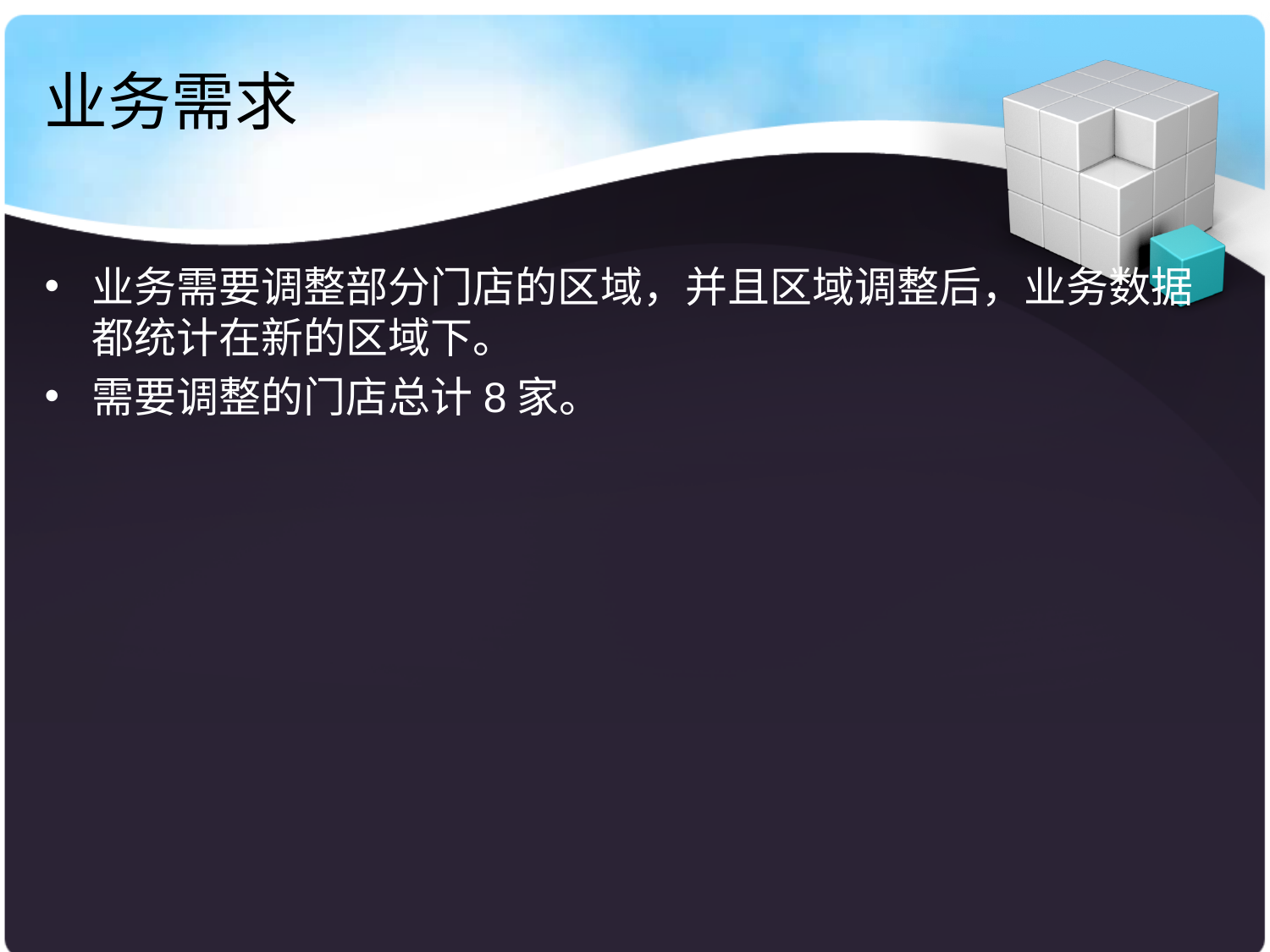

# 业务需求
业务需要调整部分门店的区域，并且区域调整后，业务数据都统计在新的区域下。
需要调整的门店总计8家。